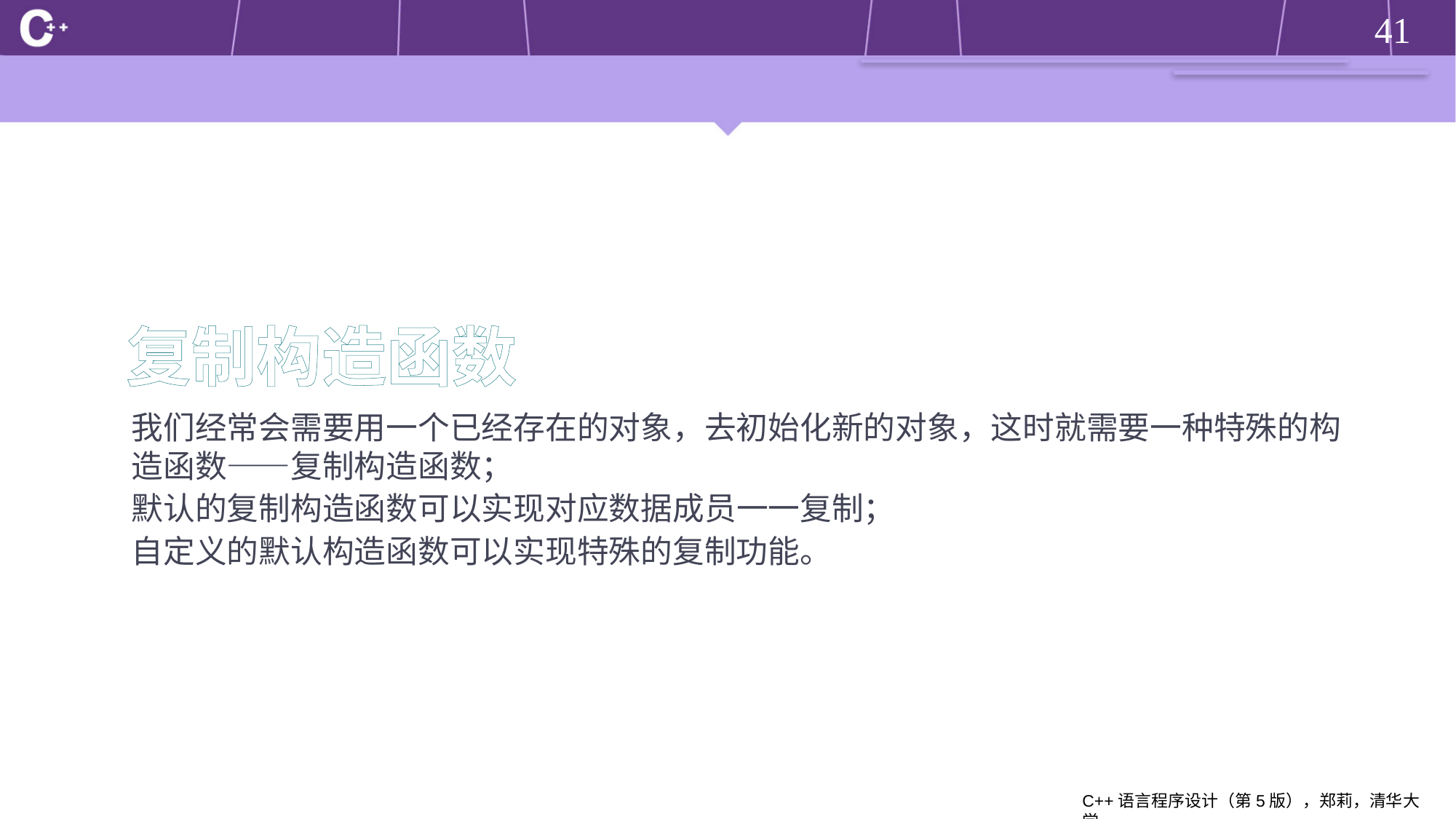

# 复制构造函数
我们经常会需要用一个已经存在的对象，去初始化新的对象，这时就需要一种特殊的构造函数——复制构造函数；
默认的复制构造函数可以实现对应数据成员一一复制；
自定义的默认构造函数可以实现特殊的复制功能。